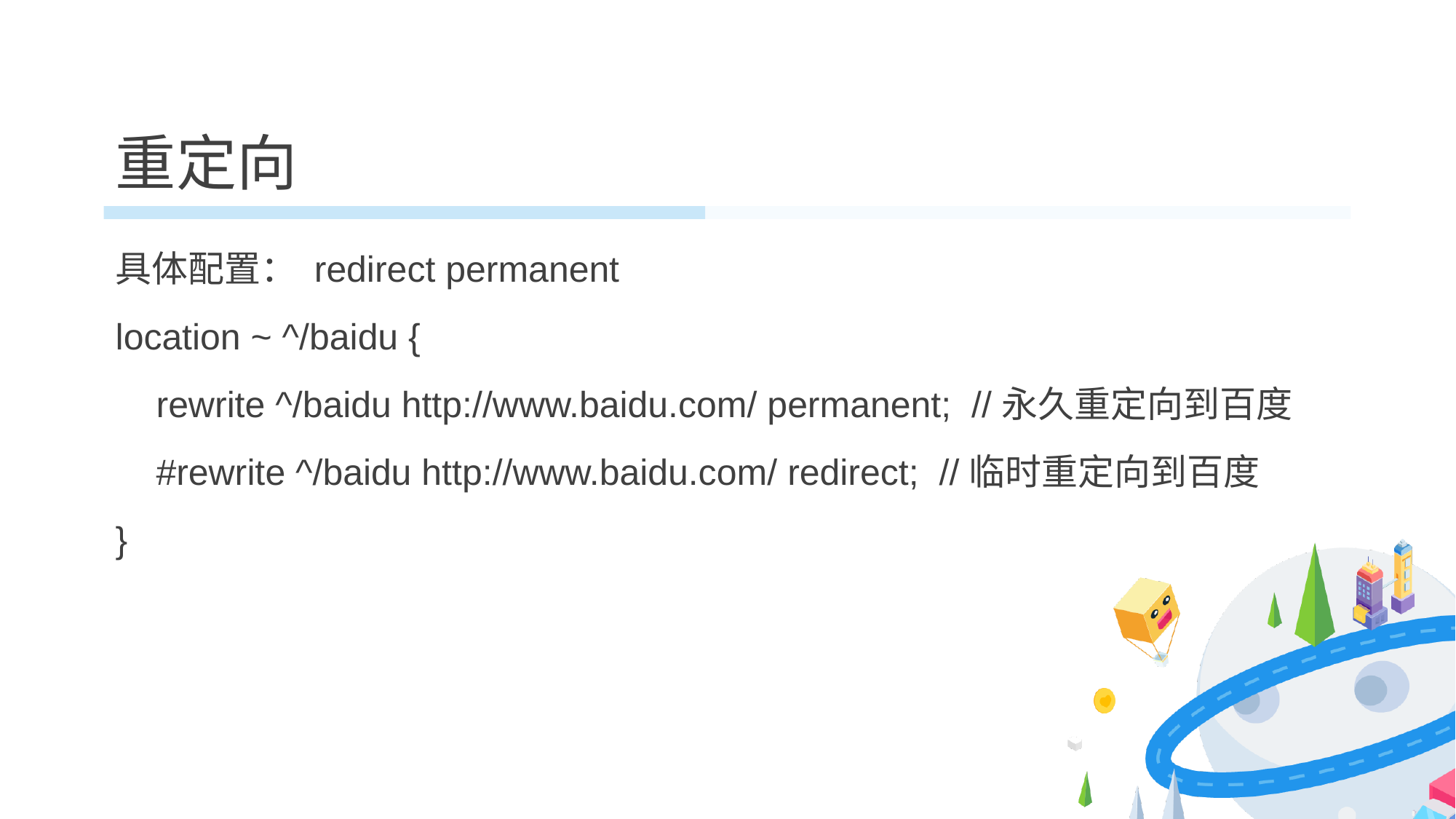

# 重定向
具体配置： redirect permanent
location ~ ^/baidu {
    rewrite ^/baidu http://www.baidu.com/ permanent;  //永久重定向到百度
    #rewrite ^/baidu http://www.baidu.com/ redirect;  //临时重定向到百度
}